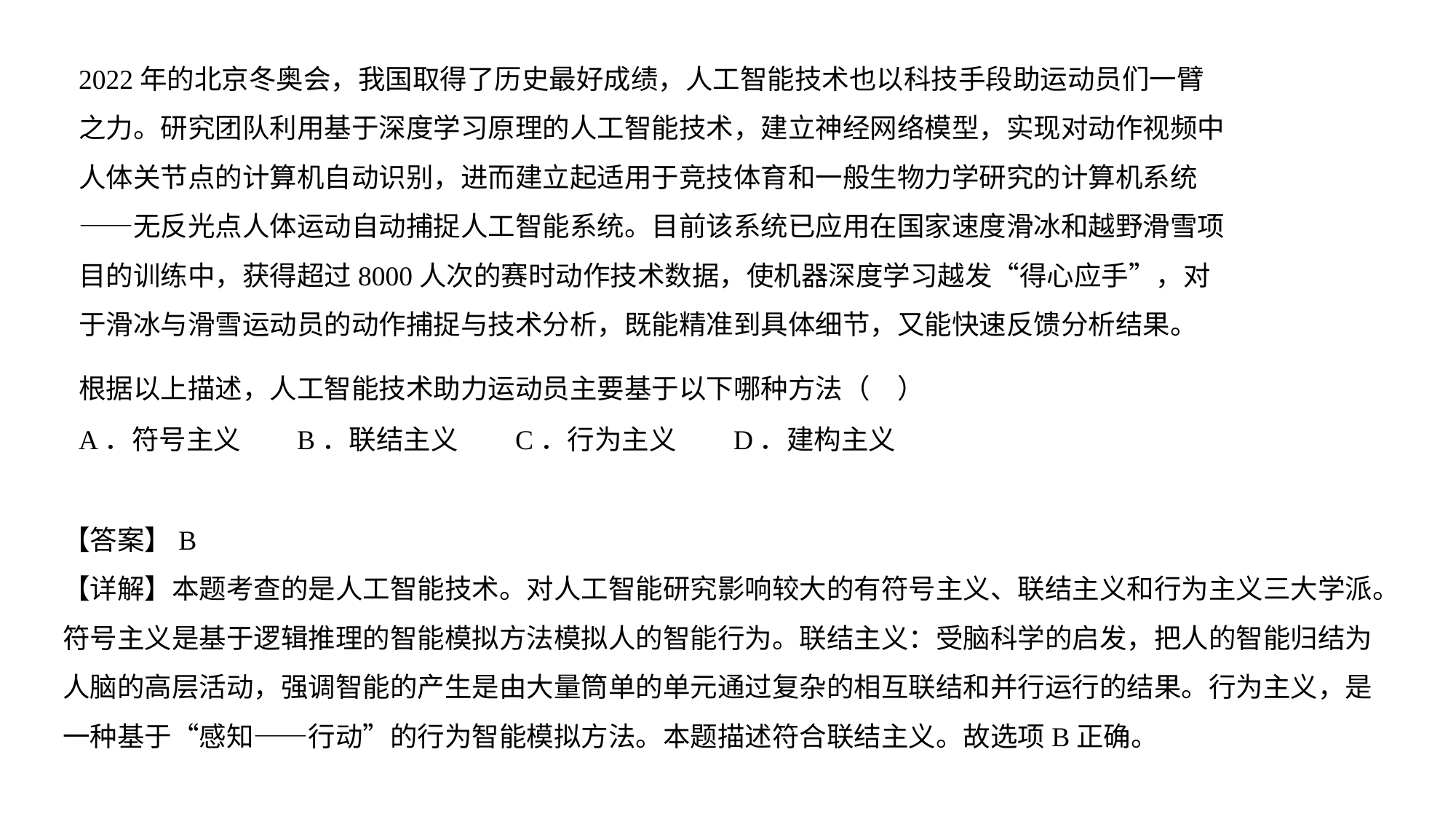

2022年的北京冬奥会，我国取得了历史最好成绩，人工智能技术也以科技手段助运动员们一臂之力。研究团队利用基于深度学习原理的人工智能技术，建立神经网络模型，实现对动作视频中人体关节点的计算机自动识别，进而建立起适用于竞技体育和一般生物力学研究的计算机系统——无反光点人体运动自动捕捉人工智能系统。目前该系统已应用在国家速度滑冰和越野滑雪项目的训练中，获得超过8000人次的赛时动作技术数据，使机器深度学习越发“得心应手”，对于滑冰与滑雪运动员的动作捕捉与技术分析，既能精准到具体细节，又能快速反馈分析结果。
根据以上描述，人工智能技术助力运动员主要基于以下哪种方法（   ）
A．符号主义	B．联结主义	C．行为主义	D．建构主义
【答案】B
【详解】本题考查的是人工智能技术。对人工智能研究影响较大的有符号主义、联结主义和行为主义三大学派。符号主义是基于逻辑推理的智能模拟方法模拟人的智能行为。联结主义：受脑科学的启发，把人的智能归结为人脑的高层活动，强调智能的产生是由大量筒单的单元通过复杂的相互联结和并行运行的结果。行为主义，是一种基于“感知——行动”的行为智能模拟方法。本题描述符合联结主义。故选项B正确。